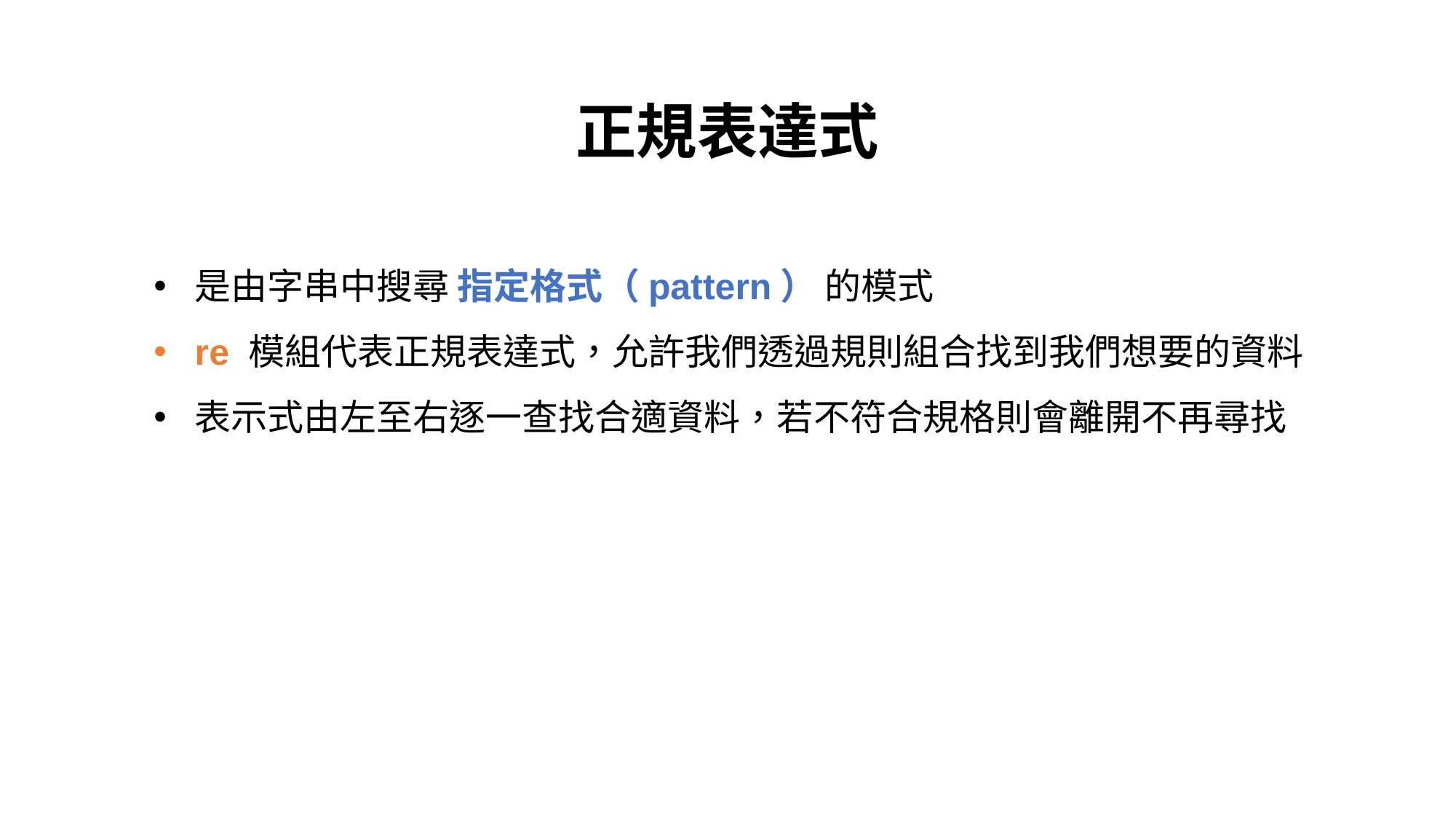

正規表達式
是由字串中搜尋 指定格式（pattern） 的模式
re 模組代表正規表達式，允許我們透過規則組合找到我們想要的資料
表示式由左至右逐一查找合適資料，若不符合規格則會離開不再尋找